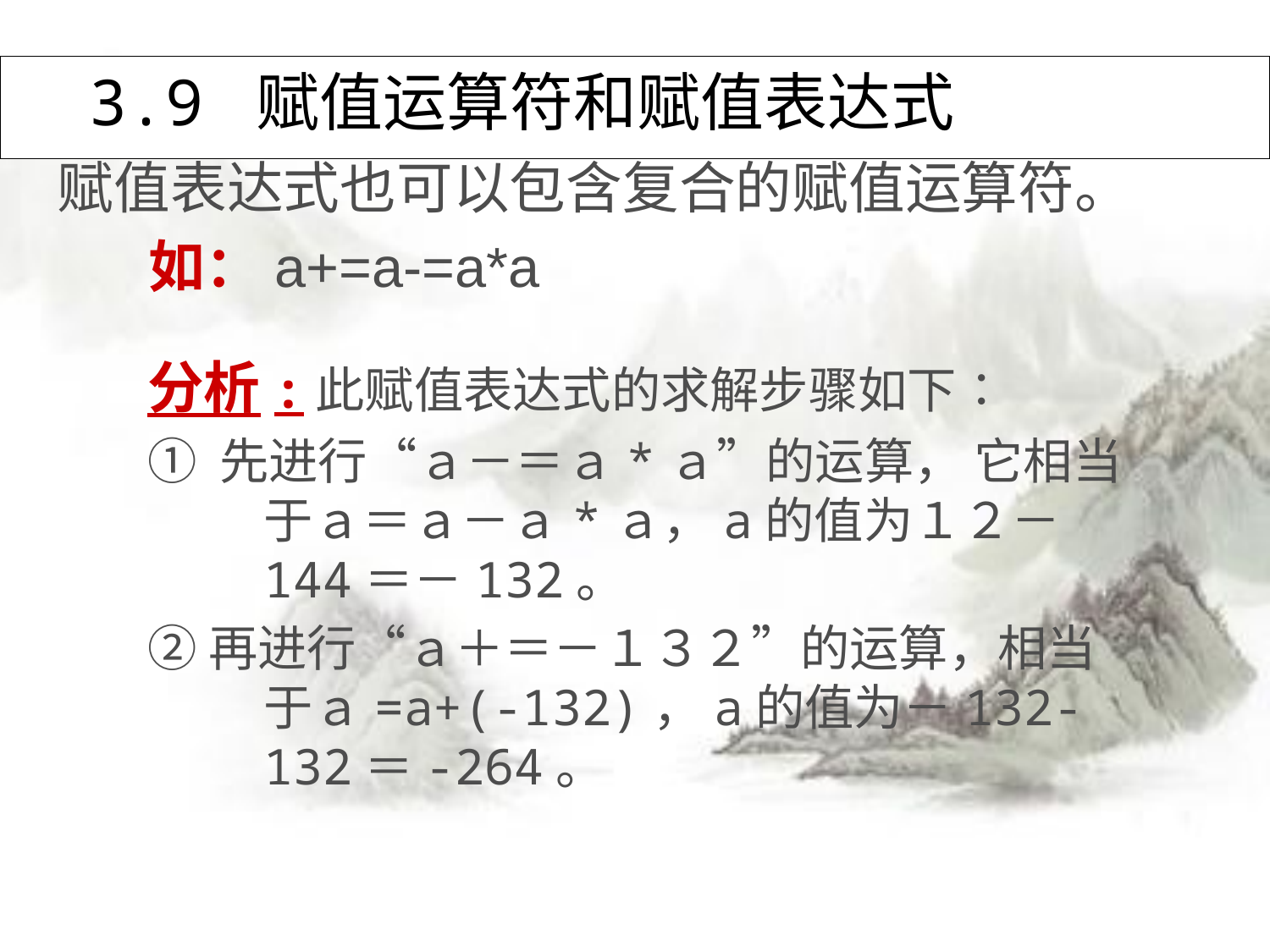

# 3.9 赋值运算符和赋值表达式
赋值表达式也可以包含复合的赋值运算符。
      如：a+=a-=a*a
分析:此赋值表达式的求解步骤如下∶
① 先进行“ａ－＝ａ*ａ”的运算， 它相当于ａ＝ａ－ａ*ａ，a的值为１２－144＝－132。
②再进行“ａ＋＝－１３２”的运算，相当于ａ=a+(-132)，a的值为－132-132＝-264。